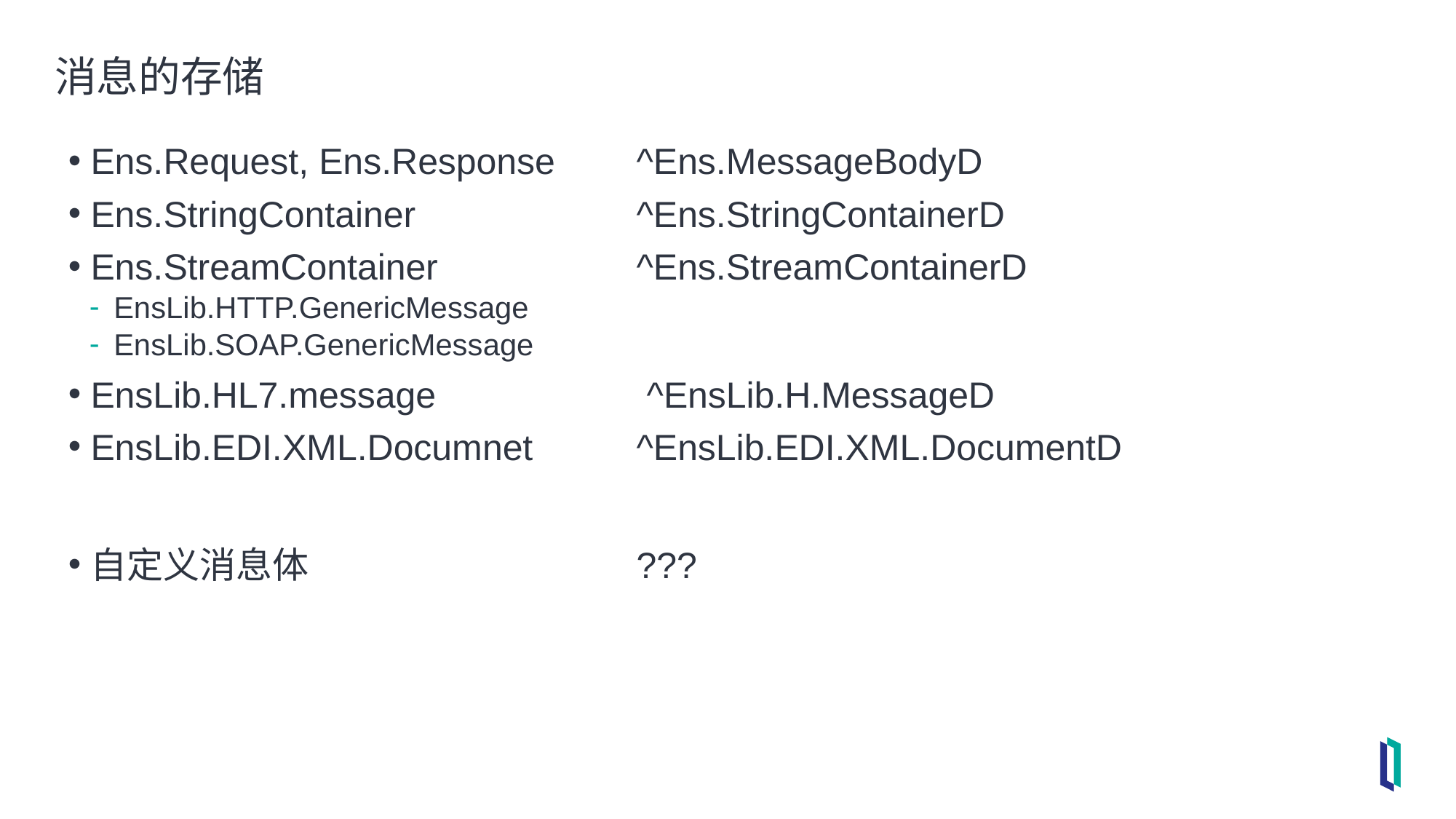

# 消息的存储
Ens.Request, Ens.Response	^Ens.MessageBodyD
Ens.StringContainer 		^Ens.StringContainerD
Ens.StreamContainer		^Ens.StreamContainerD
EnsLib.HTTP.GenericMessage
EnsLib.SOAP.GenericMessage
EnsLib.HL7.message		 ^EnsLib.H.MessageD
EnsLib.EDI.XML.Documnet	^EnsLib.EDI.XML.DocumentD

自定义消息体			???